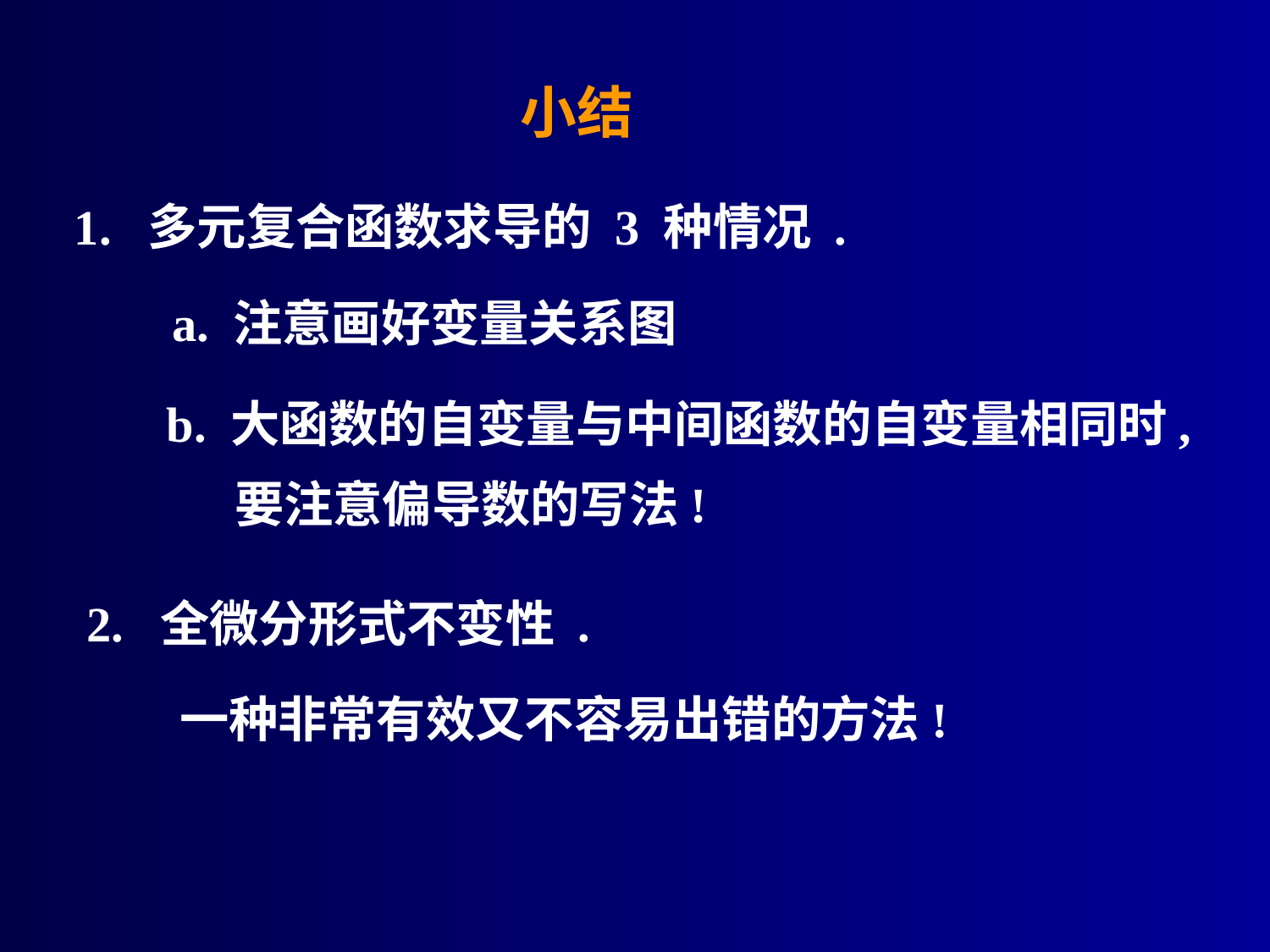

小结
1.  多元复合函数求导的 3 种情况 .
a. 注意画好变量关系图
b. 大函数的自变量与中间函数的自变量相同时,
     要注意偏导数的写法!
2.  全微分形式不变性 .
一种非常有效又不容易出错的方法!